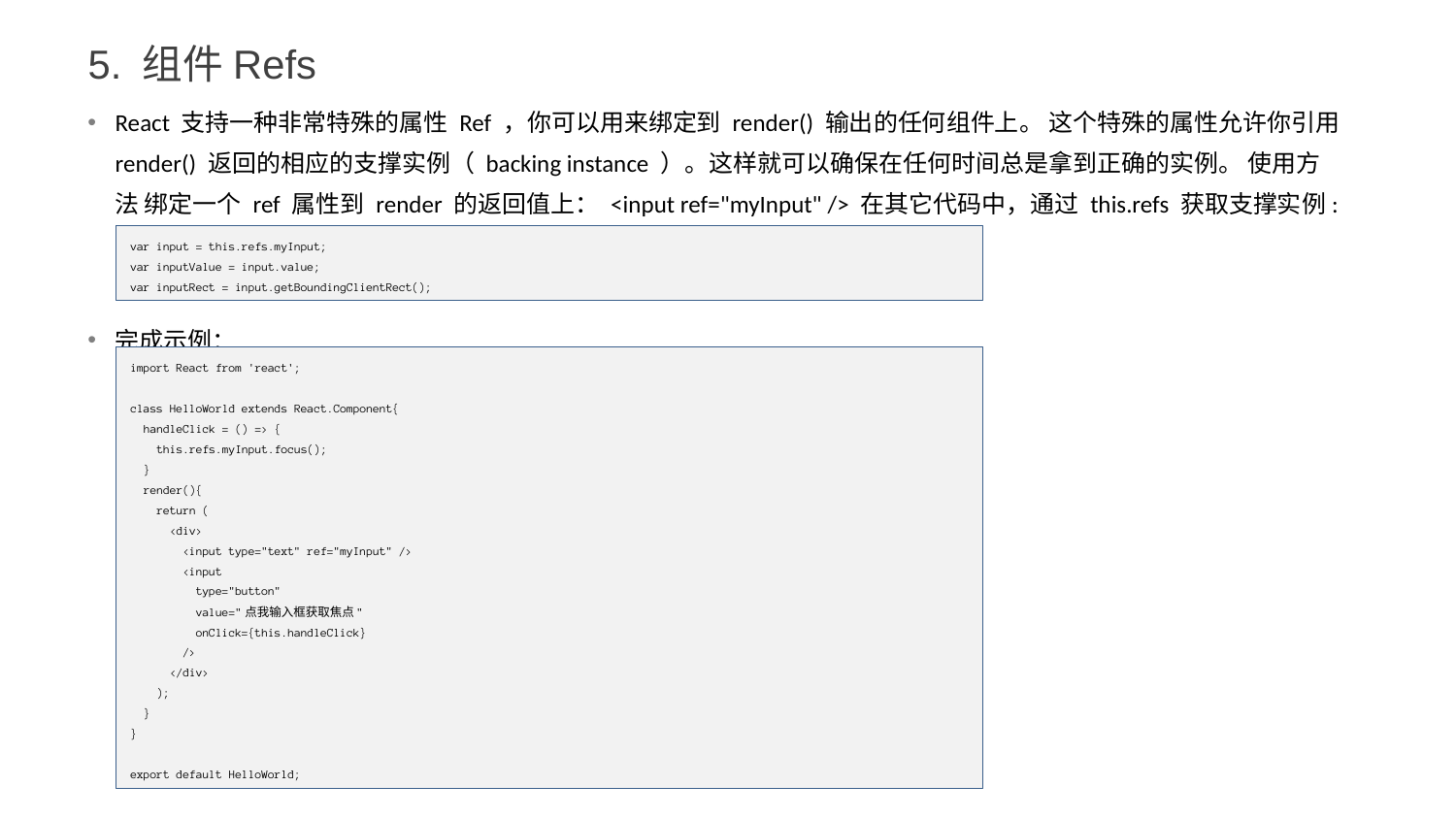

5. 组件Refs
React 支持一种非常特殊的属性 Ref ，你可以用来绑定到 render() 输出的任何组件上。 这个特殊的属性允许你引用 render() 返回的相应的支撑实例（ backing instance ）。这样就可以确保在任何时间总是拿到正确的实例。 使用方法 绑定一个 ref 属性到 render 的返回值上： <input ref="myInput" /> 在其它代码中，通过 this.refs 获取支撑实例:

完成示例：
var input = this.refs.myInput;
var inputValue = input.value;
var inputRect = input.getBoundingClientRect();
import React from 'react';

class HelloWorld extends React.Component{
  handleClick = () => {
    this.refs.myInput.focus();
  }
  render(){
    return (
      <div>
        <input type="text" ref="myInput" />
        <input
          type="button"
          value="点我输入框获取焦点"
          onClick={this.handleClick}
        />
      </div>
    );
  }
}

export default HelloWorld;